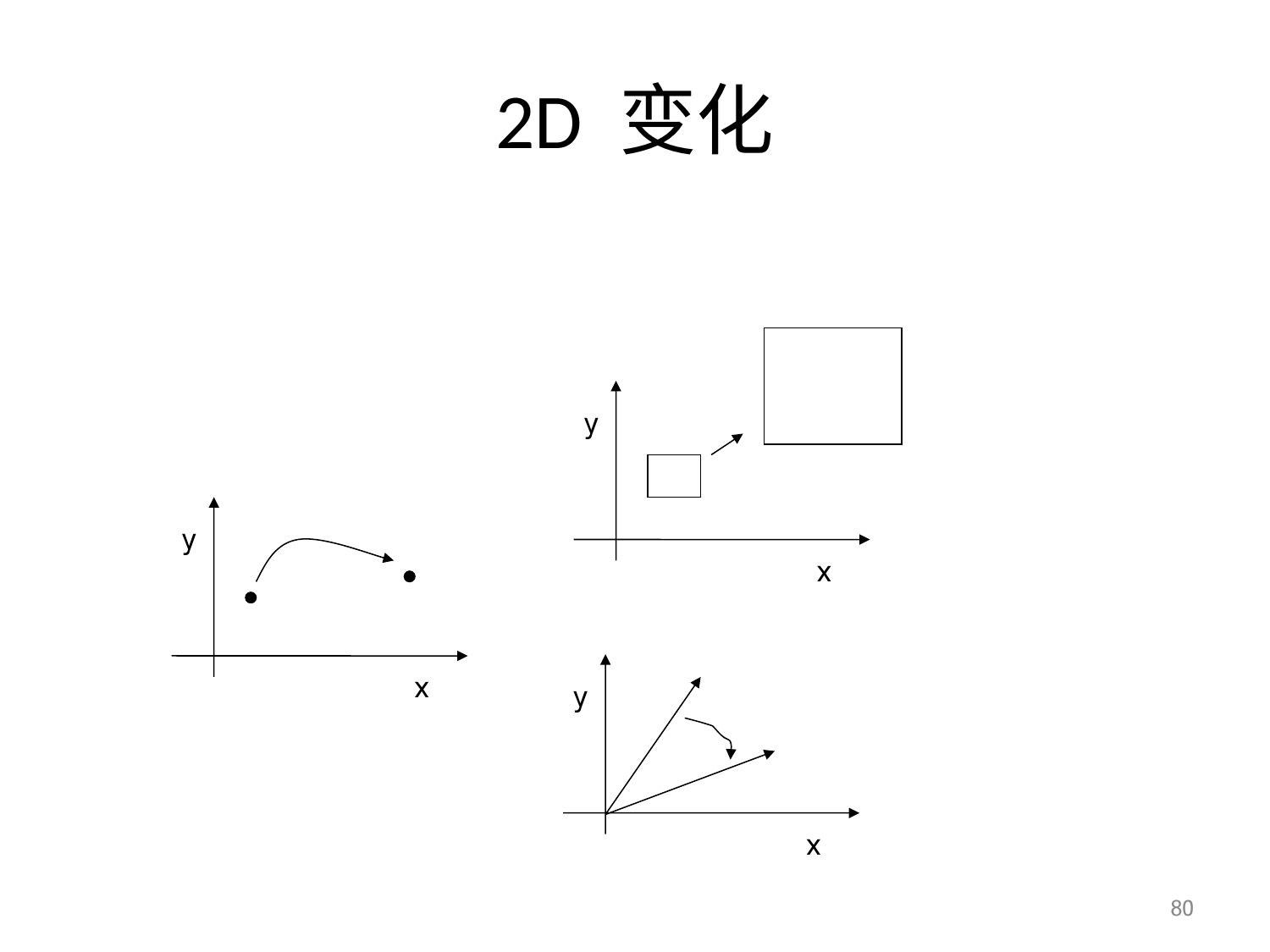

2D 变化

y

y

x

x
y

x
80